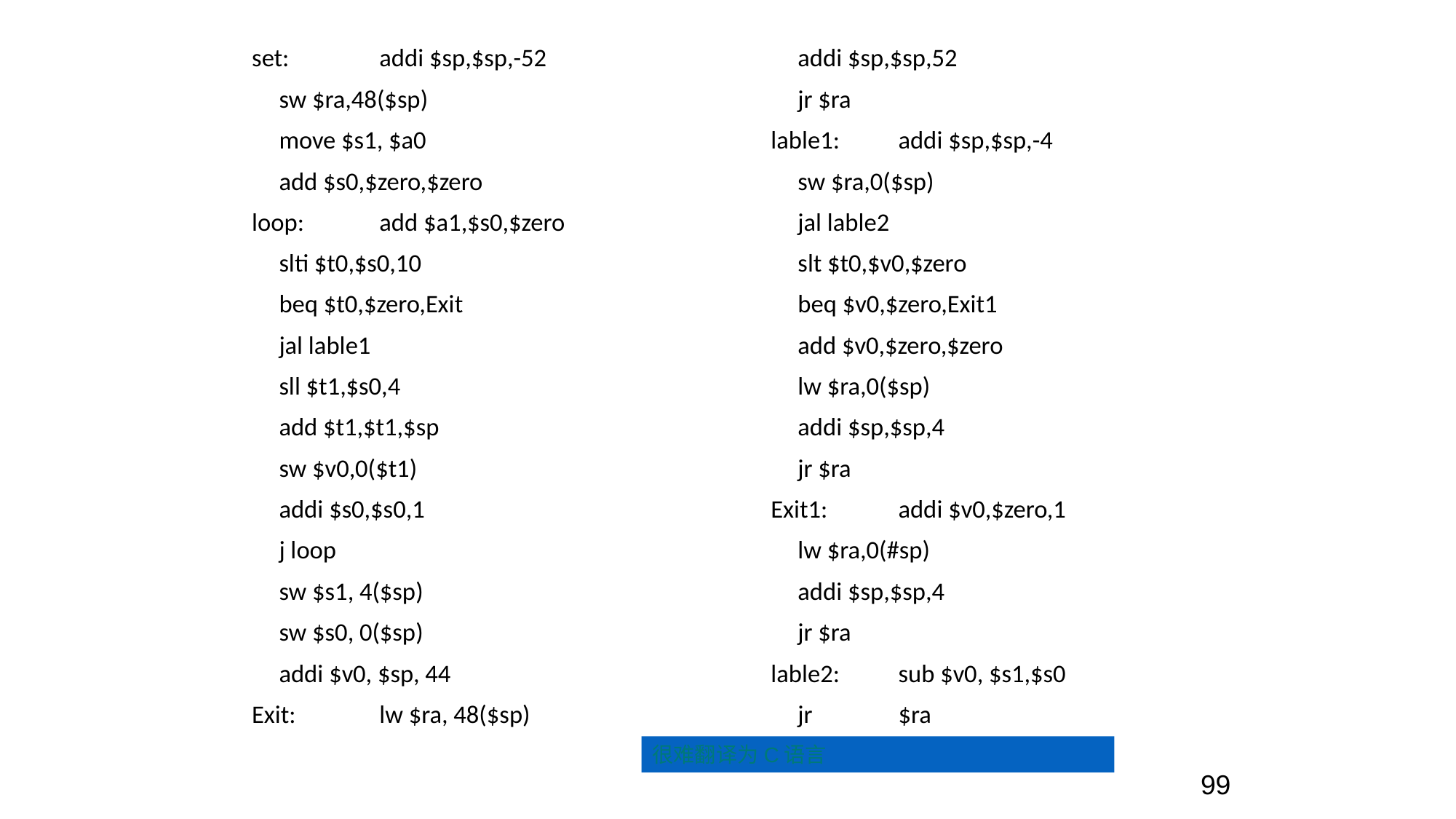

set: 	addi $sp,$sp,-52
		sw $ra,48($sp)
		move $s1, $a0
		add $s0,$zero,$zero
loop:	add $a1,$s0,$zero
		slti $t0,$s0,10
		beq $t0,$zero,Exit
		jal lable1
		sll $t1,$s0,4
		add $t1,$t1,$sp
		sw $v0,0($t1)
		addi $s0,$s0,1
		j loop
		sw $s1, 4($sp)
		sw $s0, 0($sp)
		addi $v0, $sp, 44
Exit: 	lw $ra, 48($sp)
		addi $sp,$sp,52
		jr $ra
lable1:	addi $sp,$sp,-4
		sw $ra,0($sp)
		jal lable2
		slt $t0,$v0,$zero
		beq $v0,$zero,Exit1
		add $v0,$zero,$zero
		lw $ra,0($sp)
		addi $sp,$sp,4
		jr $ra
Exit1:	addi $v0,$zero,1
		lw $ra,0(#sp)
		addi $sp,$sp,4
		jr $ra
lable2: 	sub $v0, $s1,$s0
		jr 	$ra
很难翻译为C语言
99